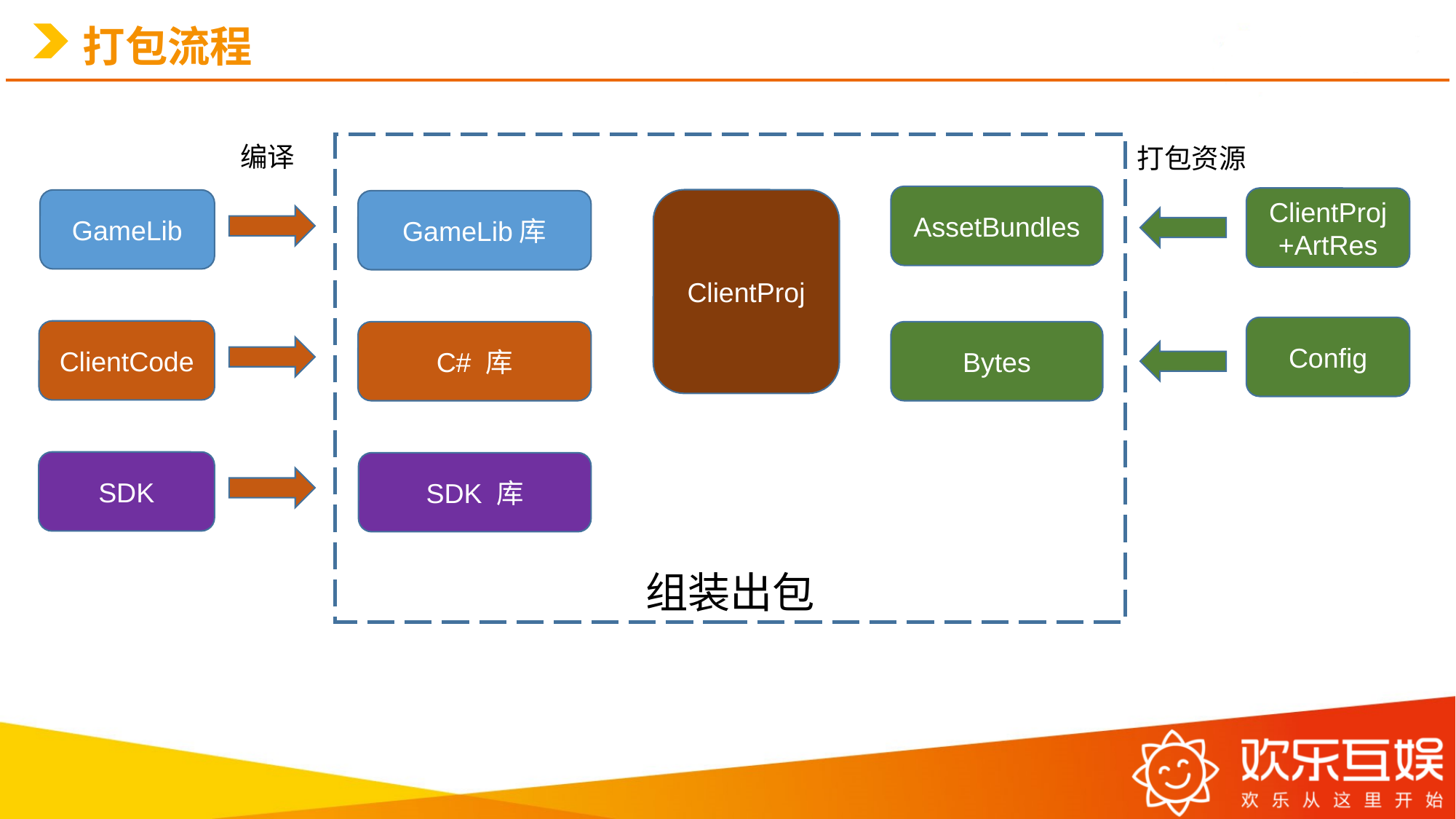

# 打包流程
编译
组装出包
打包资源
AssetBundles
ClientProj
+ArtRes
ClientProj
GameLib
GameLib库

Config
ClientCode
Bytes
C# 库

SDK
SDK 库